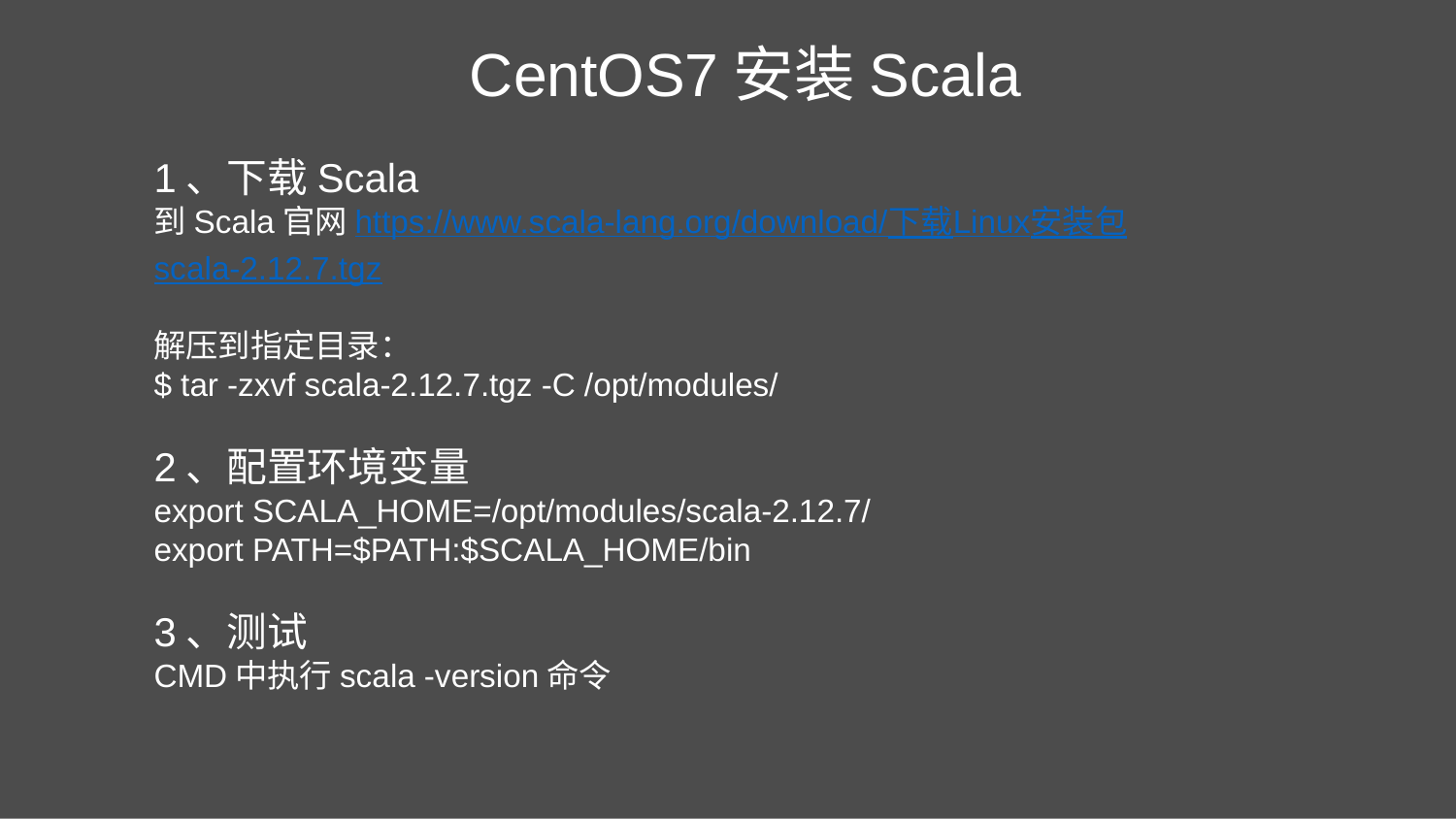

CentOS7安装Scala
1、下载Scala
到Scala官网https://www.scala-lang.org/download/下载Linux安装包scala-2.12.7.tgz

解压到指定目录：
$ tar -zxvf scala-2.12.7.tgz -C /opt/modules/

2、配置环境变量
export SCALA_HOME=/opt/modules/scala-2.12.7/
export PATH=$PATH:$SCALA_HOME/bin

3、测试
CMD中执行scala -version命令